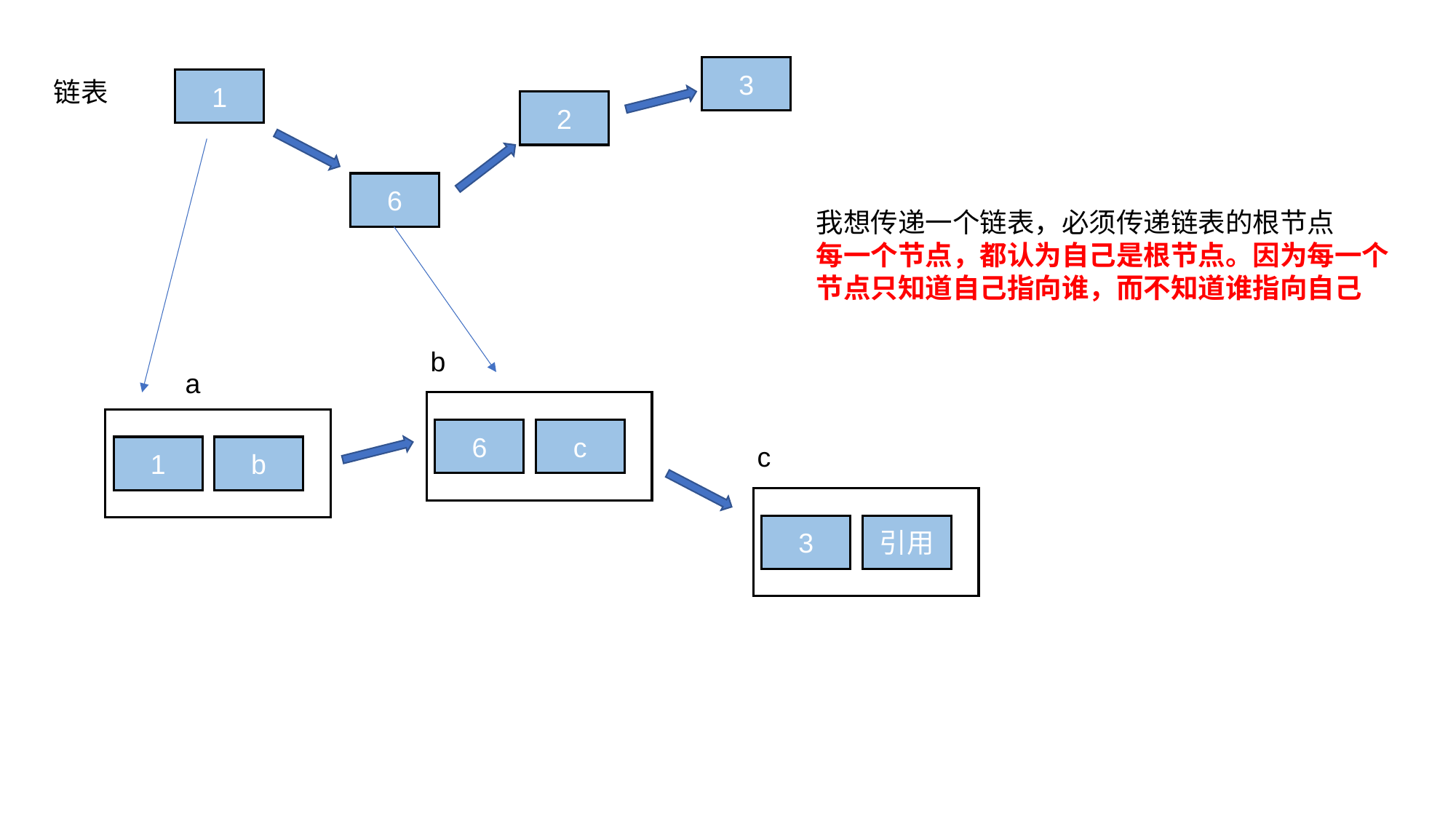

3
链表
1
2

6
我想传递一个链表，必须传递链表的根节点
每一个节点，都认为自己是根节点。因为每一个节点只知道自己指向谁，而不知道谁指向自己
b
a

6
c

1
b
c

3
引用